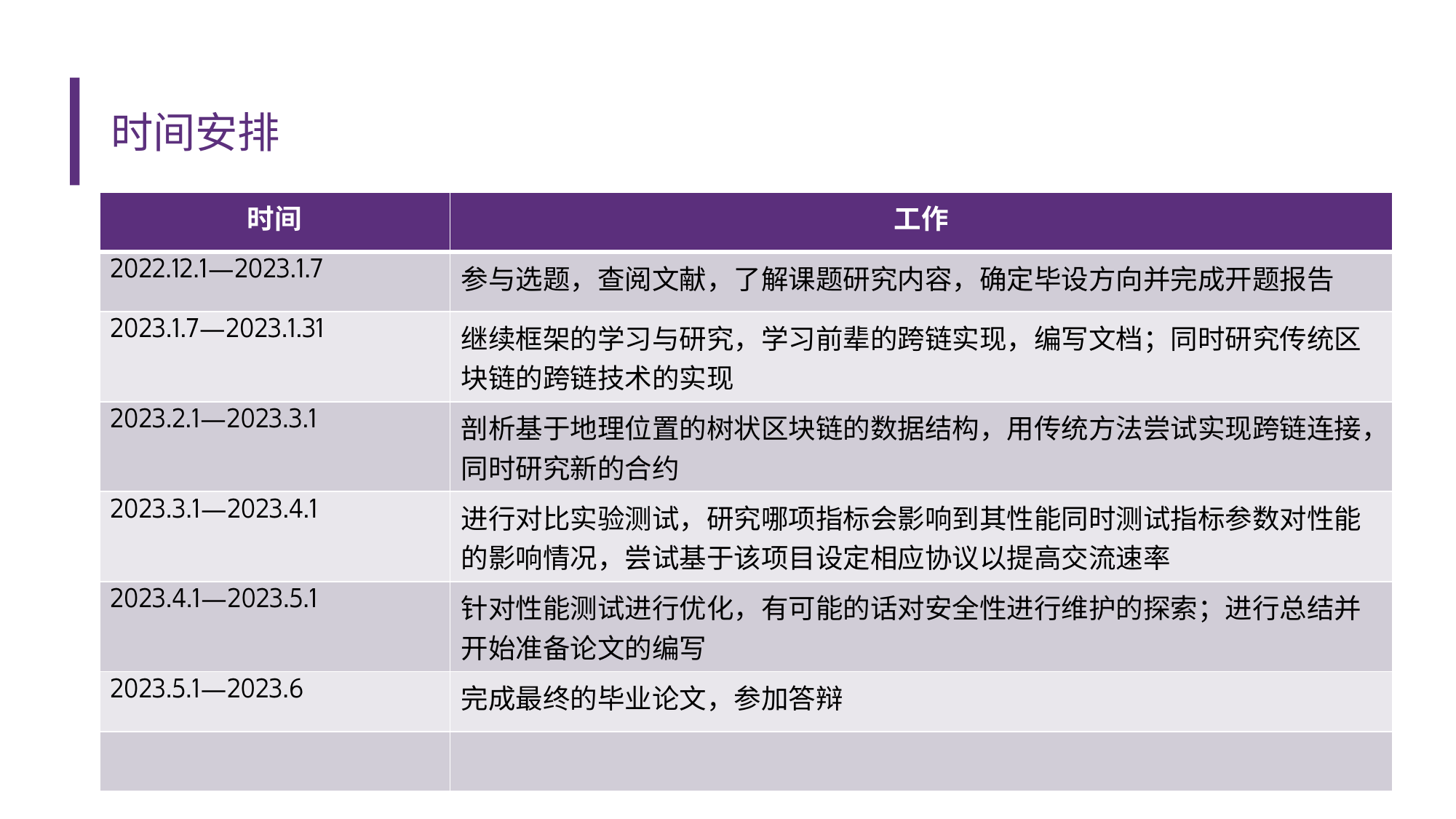

# 时间安排
| 时间 | 工作 |
| --- | --- |
| 2022.12.1—2023.1.7 | 参与选题，查阅文献，了解课题研究内容，确定毕设方向并完成开题报告 |
| 2023.1.7—2023.1.31 | 继续框架的学习与研究，学习前辈的跨链实现，编写文档；同时研究传统区块链的跨链技术的实现 |
| 2023.2.1—2023.3.1 | 剖析基于地理位置的树状区块链的数据结构，用传统方法尝试实现跨链连接，同时研究新的合约 |
| 2023.3.1—2023.4.1 | 进行对比实验测试，研究哪项指标会影响到其性能同时测试指标参数对性能的影响情况，尝试基于该项目设定相应协议以提高交流速率 |
| 2023.4.1—2023.5.1 | 针对性能测试进行优化，有可能的话对安全性进行维护的探索；进行总结并开始准备论文的编写 |
| 2023.5.1—2023.6 | 完成最终的毕业论文，参加答辩 |
|  |  |
分错的特征